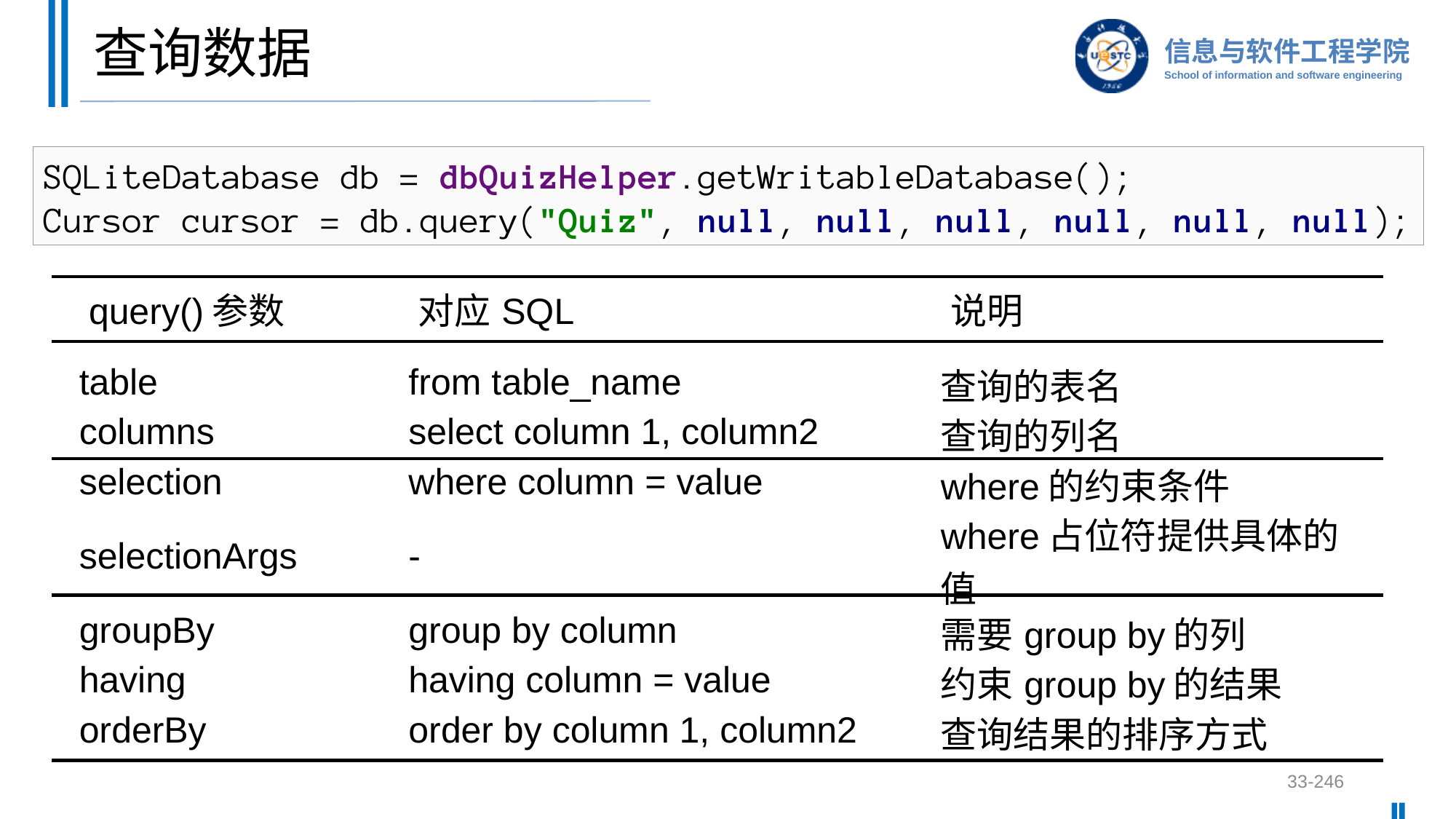

# 查询数据
SQLiteDatabase db = dbQuizHelper.getWritableDatabase();
Cursor cursor = db.query("Quiz", null, null, null, null, null, null);
| query()参数 | 对应SQL | 说明 |
| --- | --- | --- |
| table | from table\_name | 查询的表名 |
| columns | select column 1, column2 | 查询的列名 |
| selection | where column = value | where的约束条件 |
| selectionArgs | - | where占位符提供具体的值 |
| groupBy | group by column | 需要group by的列 |
| having | having column = value | 约束group by的结果 |
| orderBy | order by column 1, column2 | 查询结果的排序方式 |
33-246